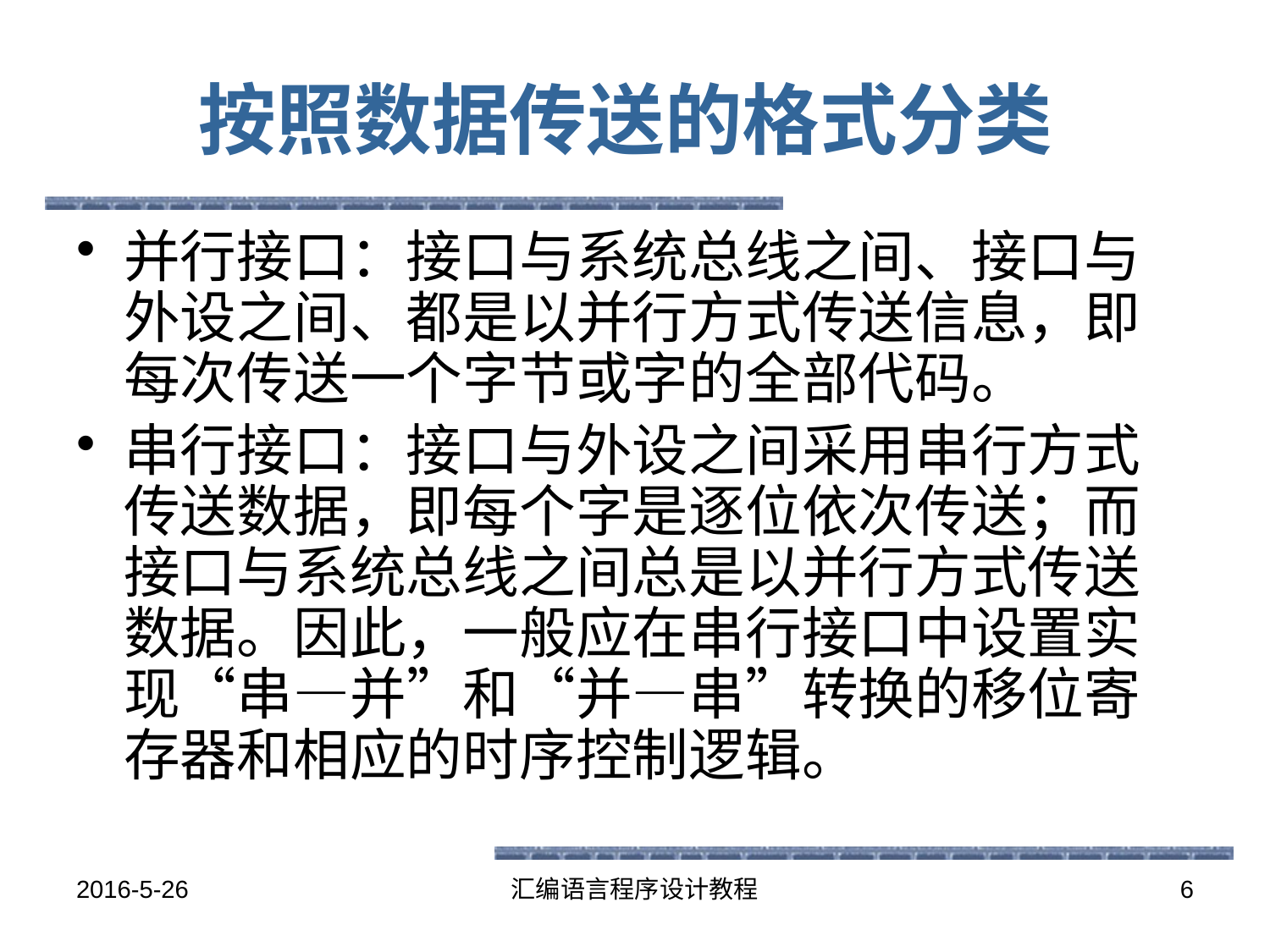

# 按照数据传送的格式分类
并行接口：接口与系统总线之间、接口与外设之间、都是以并行方式传送信息，即每次传送一个字节或字的全部代码。
串行接口：接口与外设之间采用串行方式传送数据，即每个字是逐位依次传送；而接口与系统总线之间总是以并行方式传送数据。因此，一般应在串行接口中设置实现“串—并”和“并—串”转换的移位寄存器和相应的时序控制逻辑。
2016-5-26
汇编语言程序设计教程
6